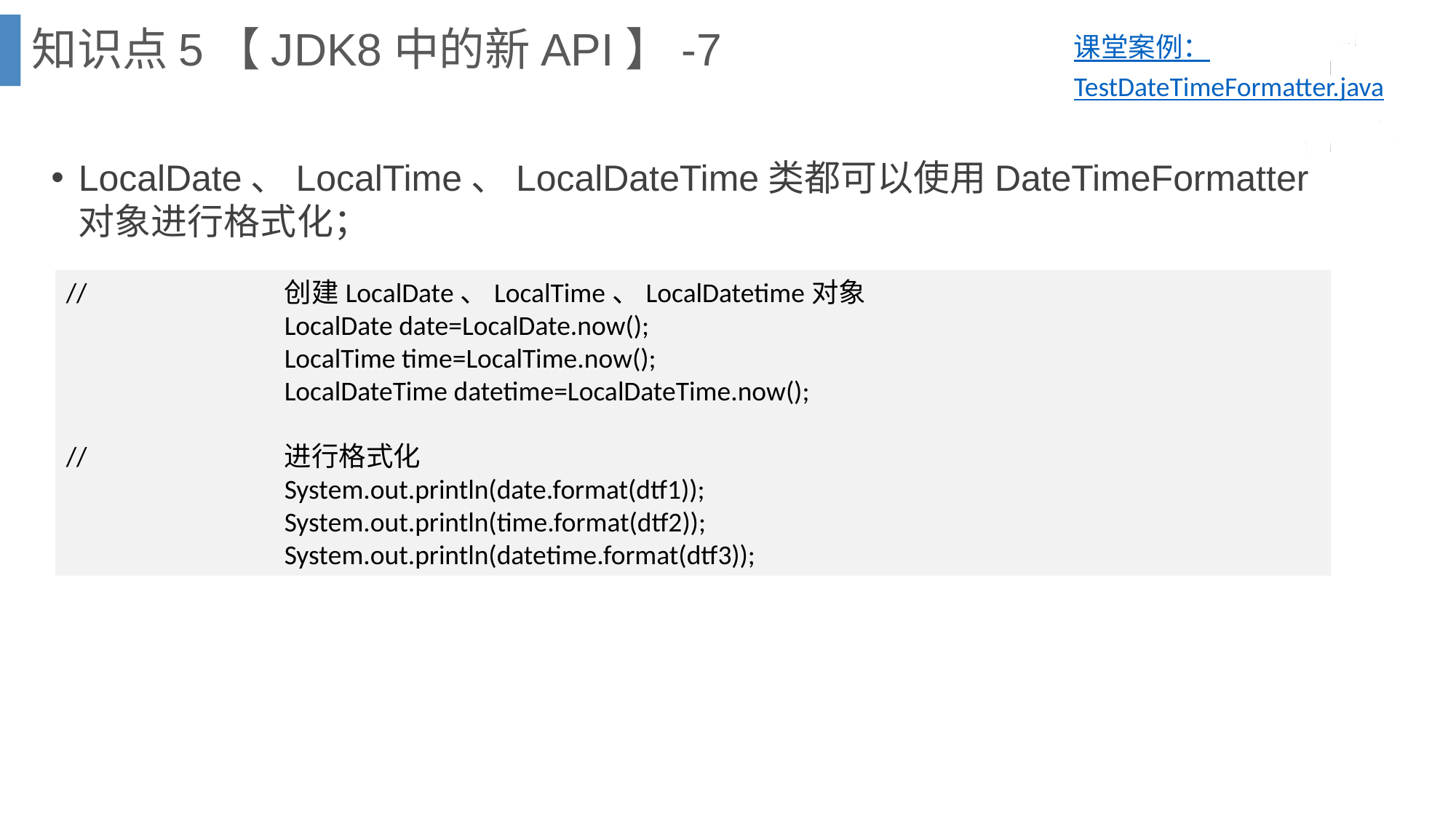

知识点5【JDK8中的新API】-7
课堂案例： TestDateTimeFormatter.java
LocalDate、LocalTime、LocalDateTime类都可以使用DateTimeFormatter对象进行格式化；
//		创建LocalDate、LocalTime、LocalDatetime对象
		LocalDate date=LocalDate.now();
		LocalTime time=LocalTime.now();
		LocalDateTime datetime=LocalDateTime.now();

//		进行格式化
		System.out.println(date.format(dtf1));
		System.out.println(time.format(dtf2));
		System.out.println(datetime.format(dtf3));